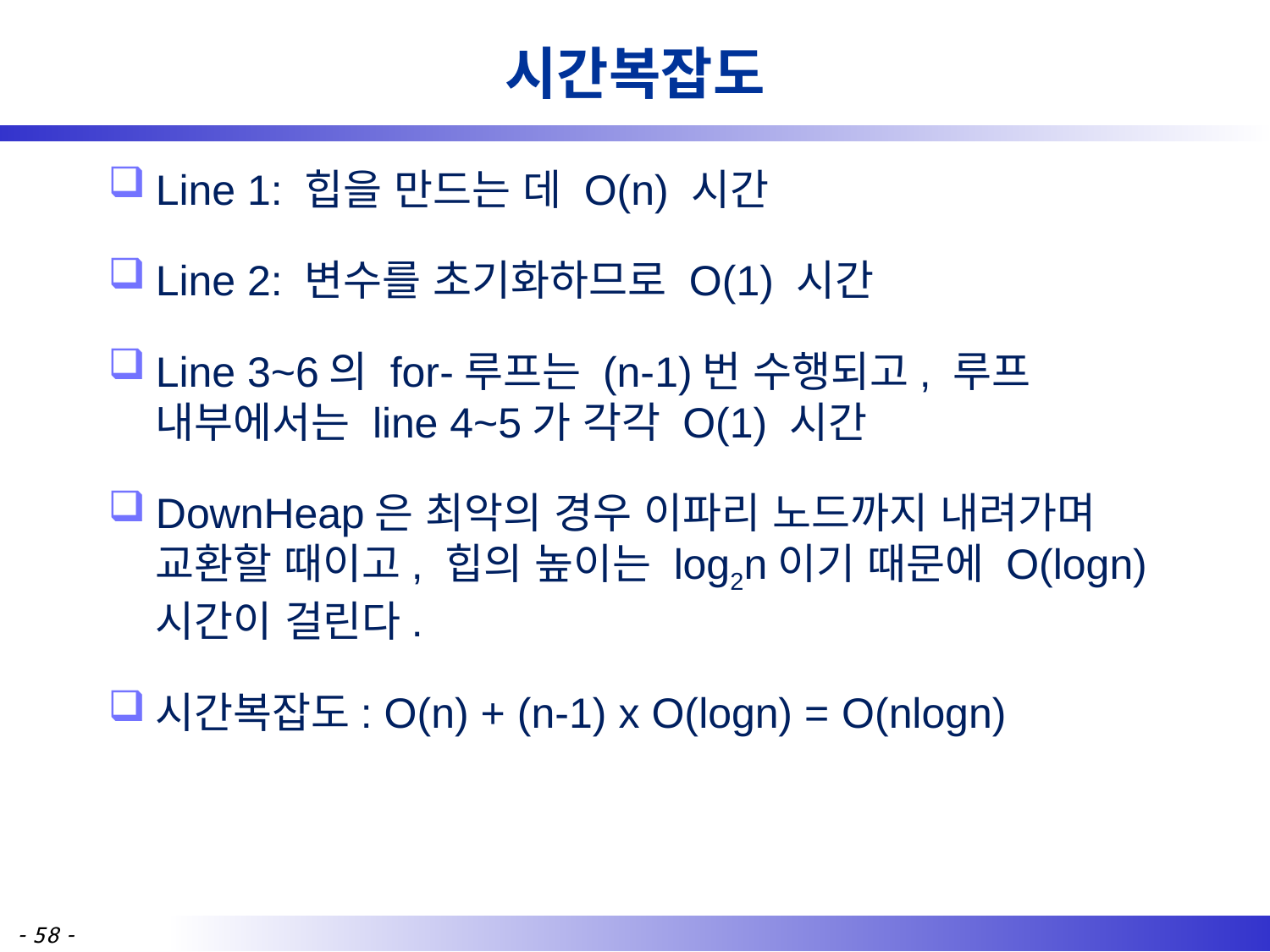

# 시간복잡도
Line 1: 힙을 만드는 데 O(n) 시간
Line 2: 변수를 초기화하므로 O(1) 시간
Line 3~6의 for-루프는 (n-1)번 수행되고, 루프 내부에서는 line 4~5가 각각 O(1) 시간
DownHeap은 최악의 경우 이파리 노드까지 내려가며 교환할 때이고, 힙의 높이는 log2n이기 때문에 O(logn) 시간이 걸린다.
시간복잡도: O(n) + (n-1) x O(logn) = O(nlogn)
- 58 -